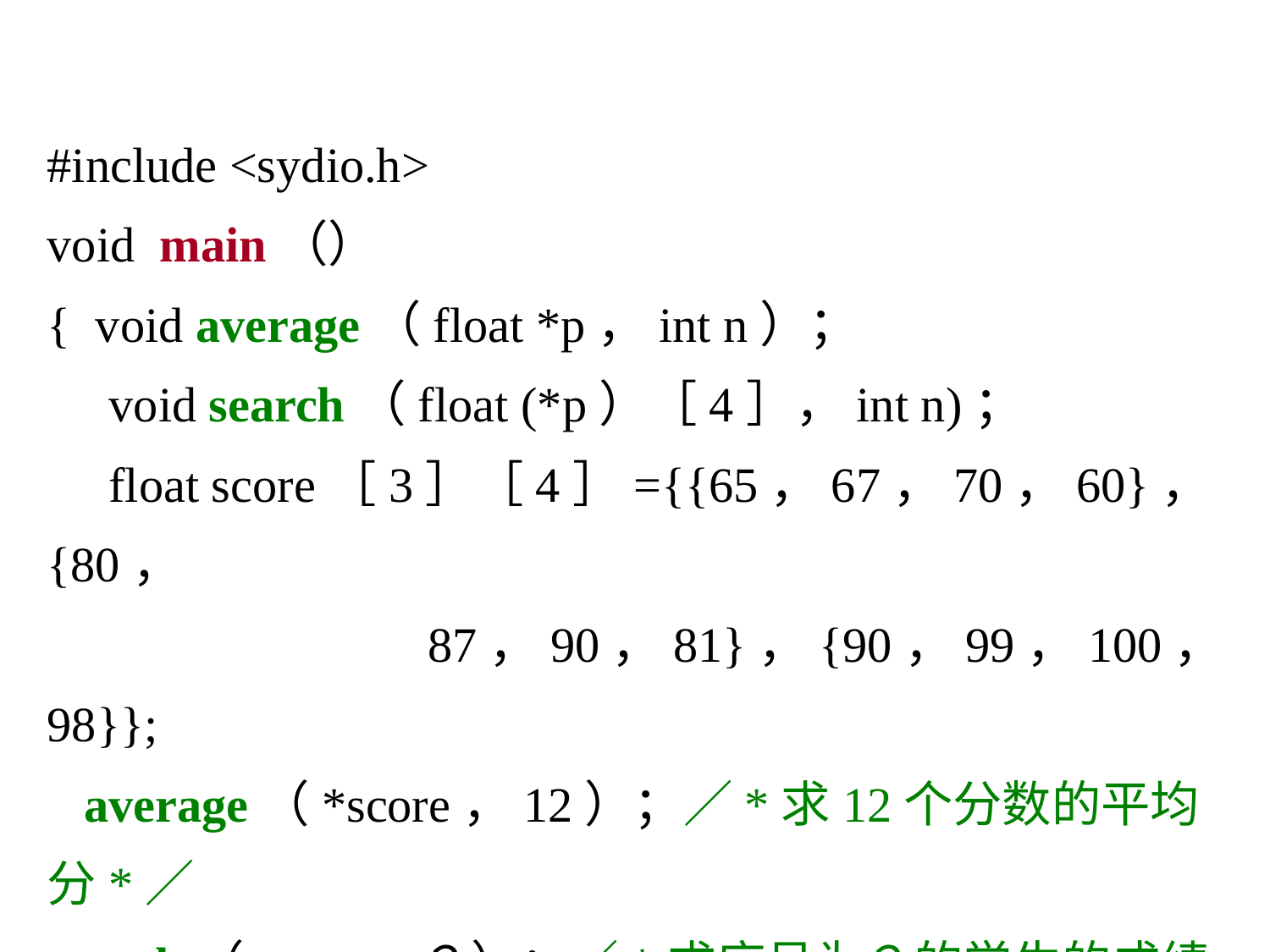

#include <sydio.h>
void  main（）
{  void average（float *p，int n）；
     void search（float (*p）［4］，int n)；
     float score［3］［4］={{65，67，70，60}，{80，
                               87，90，81}，{90，99，100，98}};
   average（*score，12）；／*求12个分数的平均分*／
search（score，２）；／*求序号为２的学生的成绩*／
｝